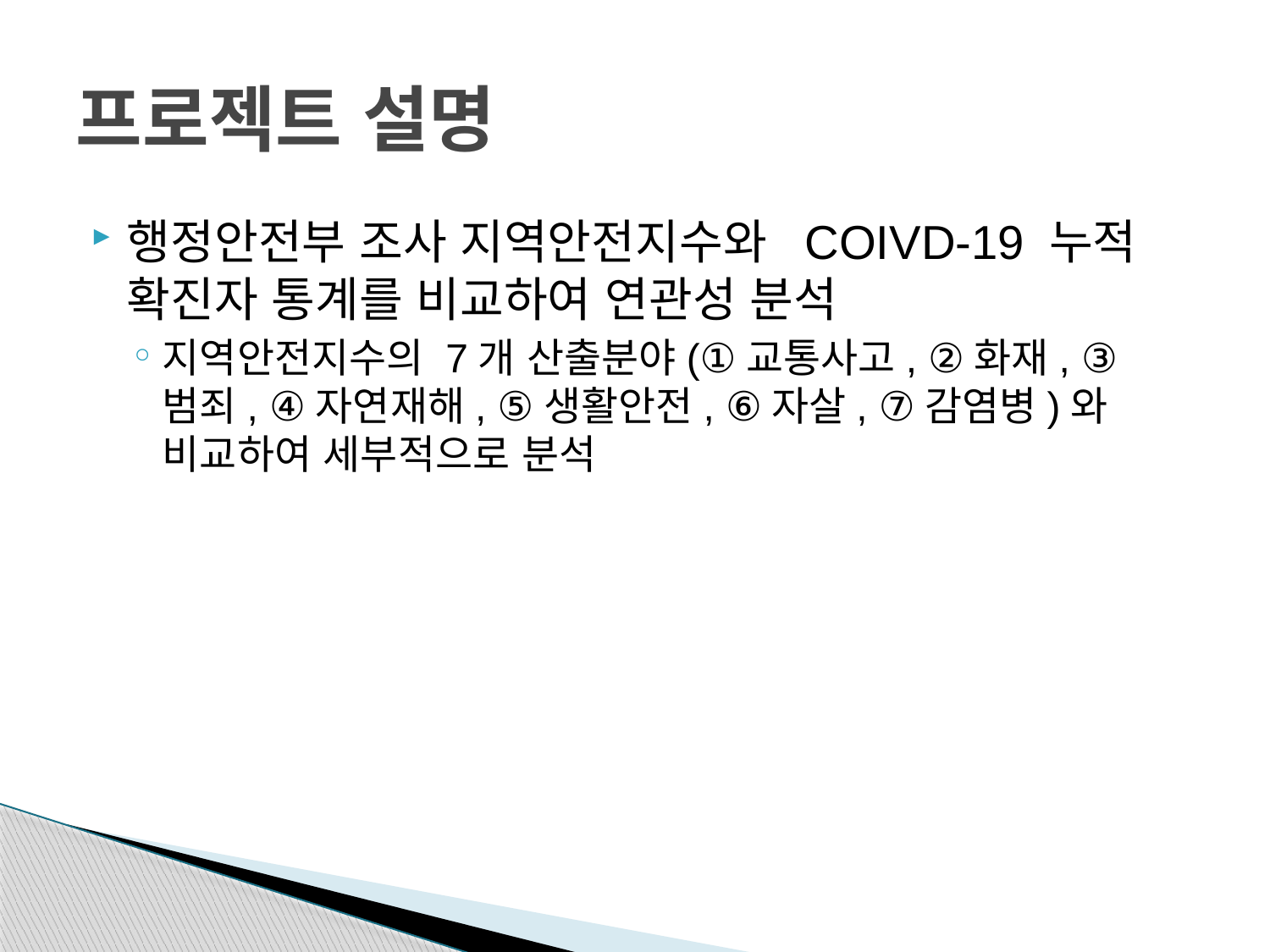

# 프로젝트 설명
행정안전부 조사 지역안전지수와  COIVD-19 누적 확진자 통계를 비교하여 연관성 분석
지역안전지수의 7개 산출분야(①교통사고, ②화재, ③범죄, ④자연재해, ⑤생활안전, ⑥자살, ⑦감염병)와 비교하여 세부적으로 분석